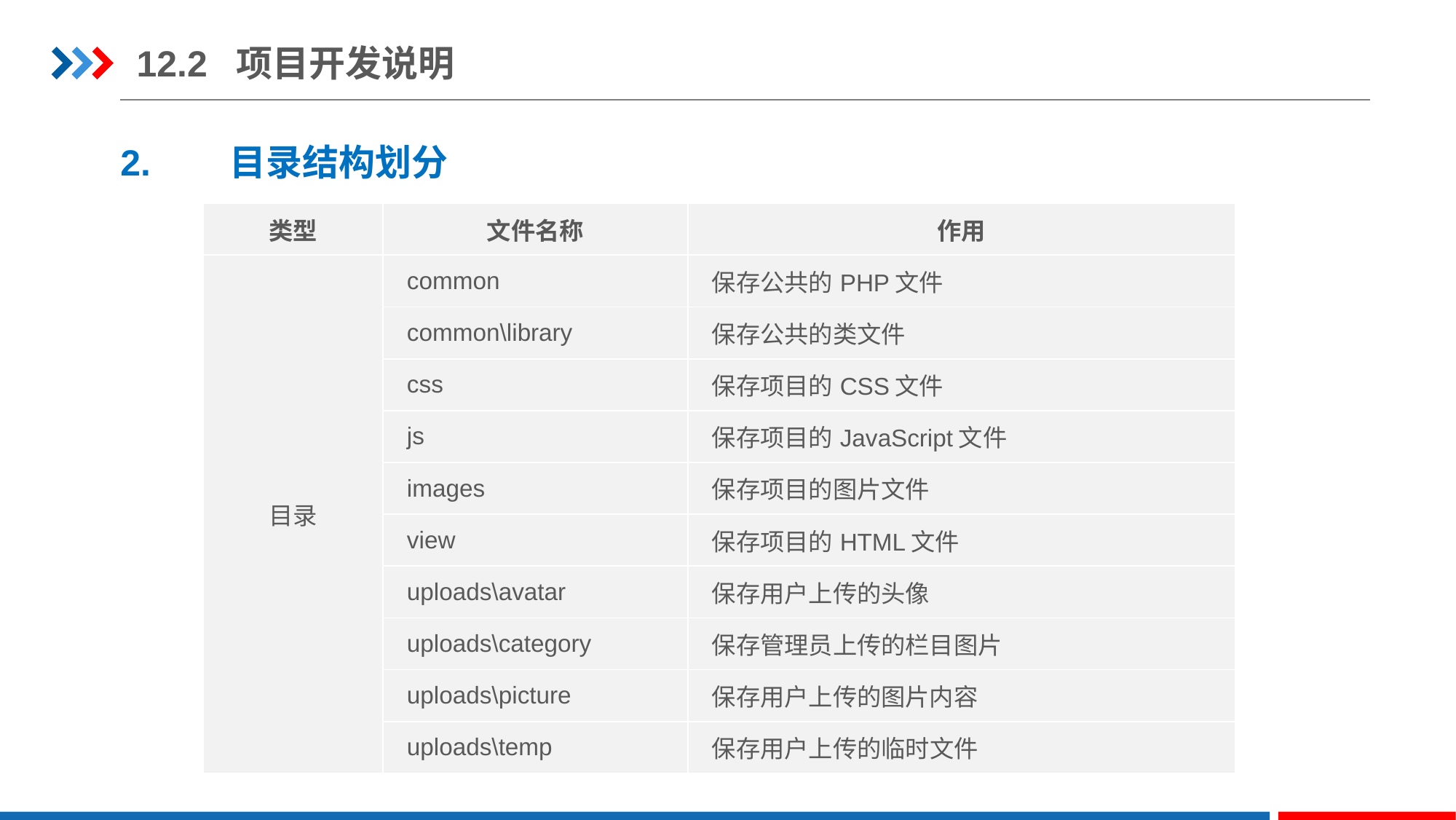

12.2  项目开发说明
2.	目录结构划分
| 类型 | 文件名称 | 作用 |
| --- | --- | --- |
| 目录 | common | 保存公共的PHP文件 |
|  | common\library | 保存公共的类文件 |
|  | css | 保存项目的CSS文件 |
|  | js | 保存项目的JavaScript文件 |
|  | images | 保存项目的图片文件 |
|  | view | 保存项目的HTML文件 |
|  | uploads\avatar | 保存用户上传的头像 |
|  | uploads\category | 保存管理员上传的栏目图片 |
|  | uploads\picture | 保存用户上传的图片内容 |
|  | uploads\temp | 保存用户上传的临时文件 |